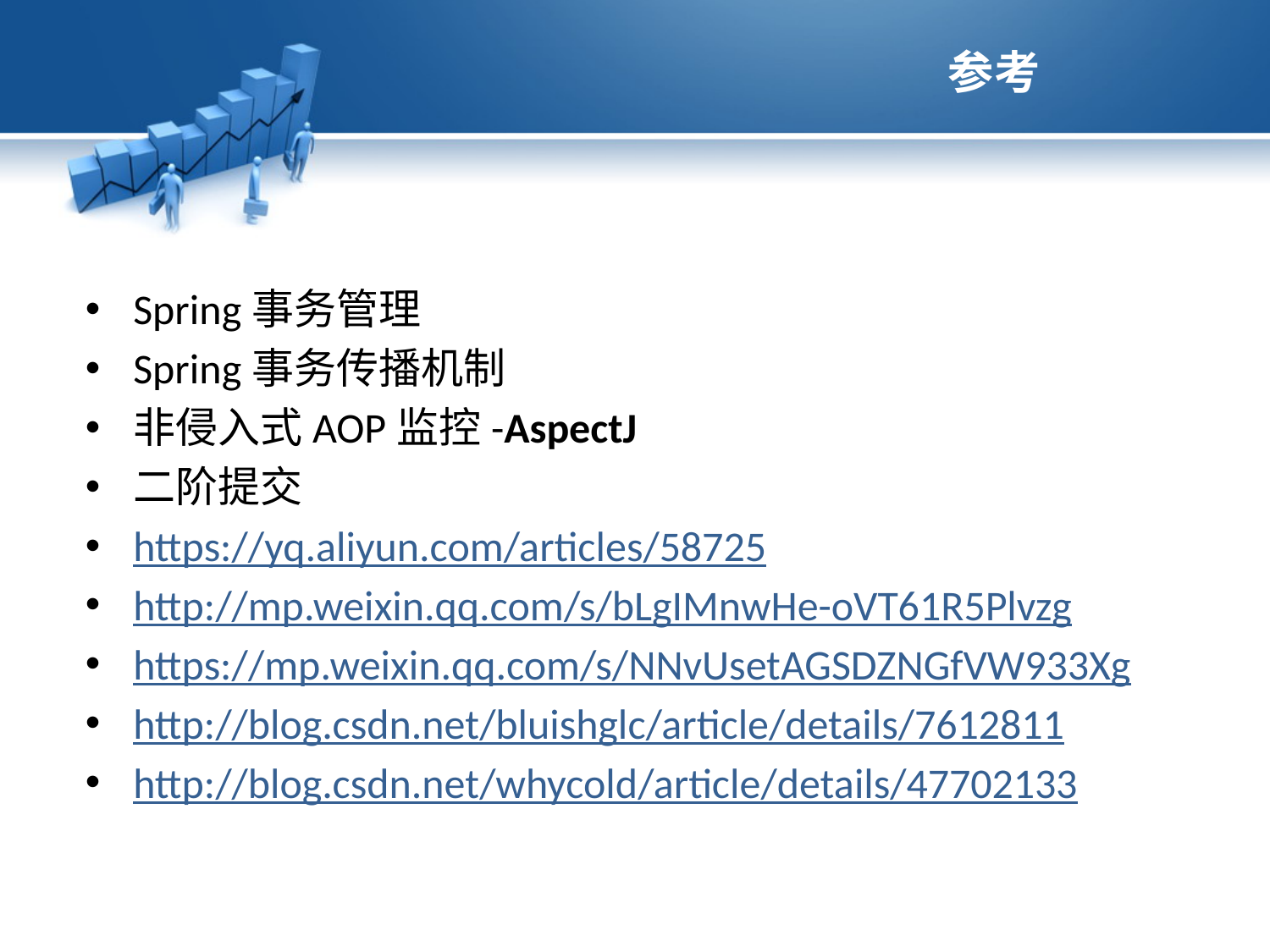

参考
Spring事务管理
Spring事务传播机制
非侵入式AOP监控-AspectJ
二阶提交
https://yq.aliyun.com/articles/58725
http://mp.weixin.qq.com/s/bLgIMnwHe-oVT61R5Plvzg
https://mp.weixin.qq.com/s/NNvUsetAGSDZNGfVW933Xg
http://blog.csdn.net/bluishglc/article/details/7612811
http://blog.csdn.net/whycold/article/details/47702133